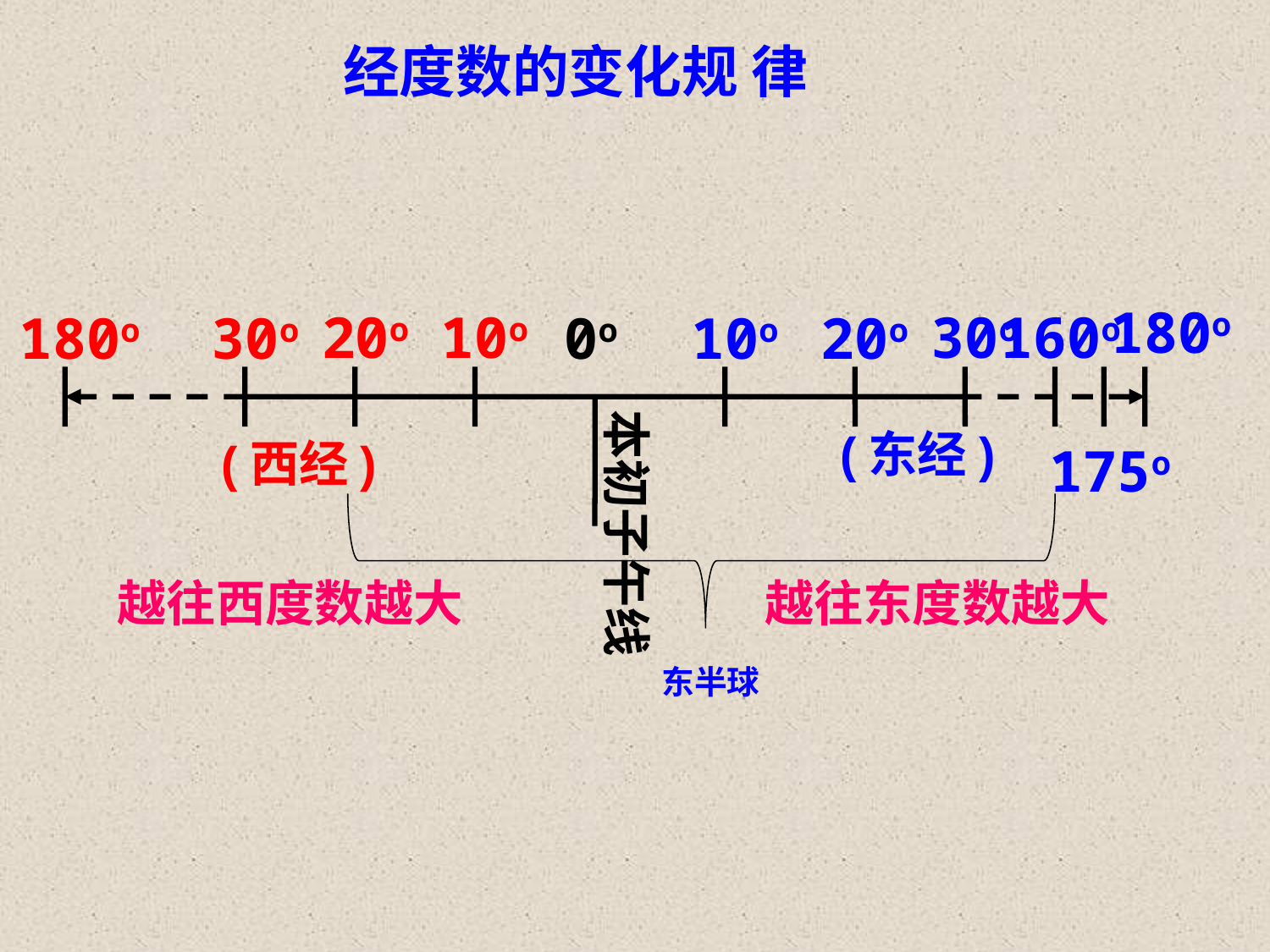

经度数的变化规 律

180o
160o
20o
10o
30o
180o
30o
0o
10o
20o

本初子午线
(东经)
(西经)
175o
越往西度数越大
越往东度数越大
东半球